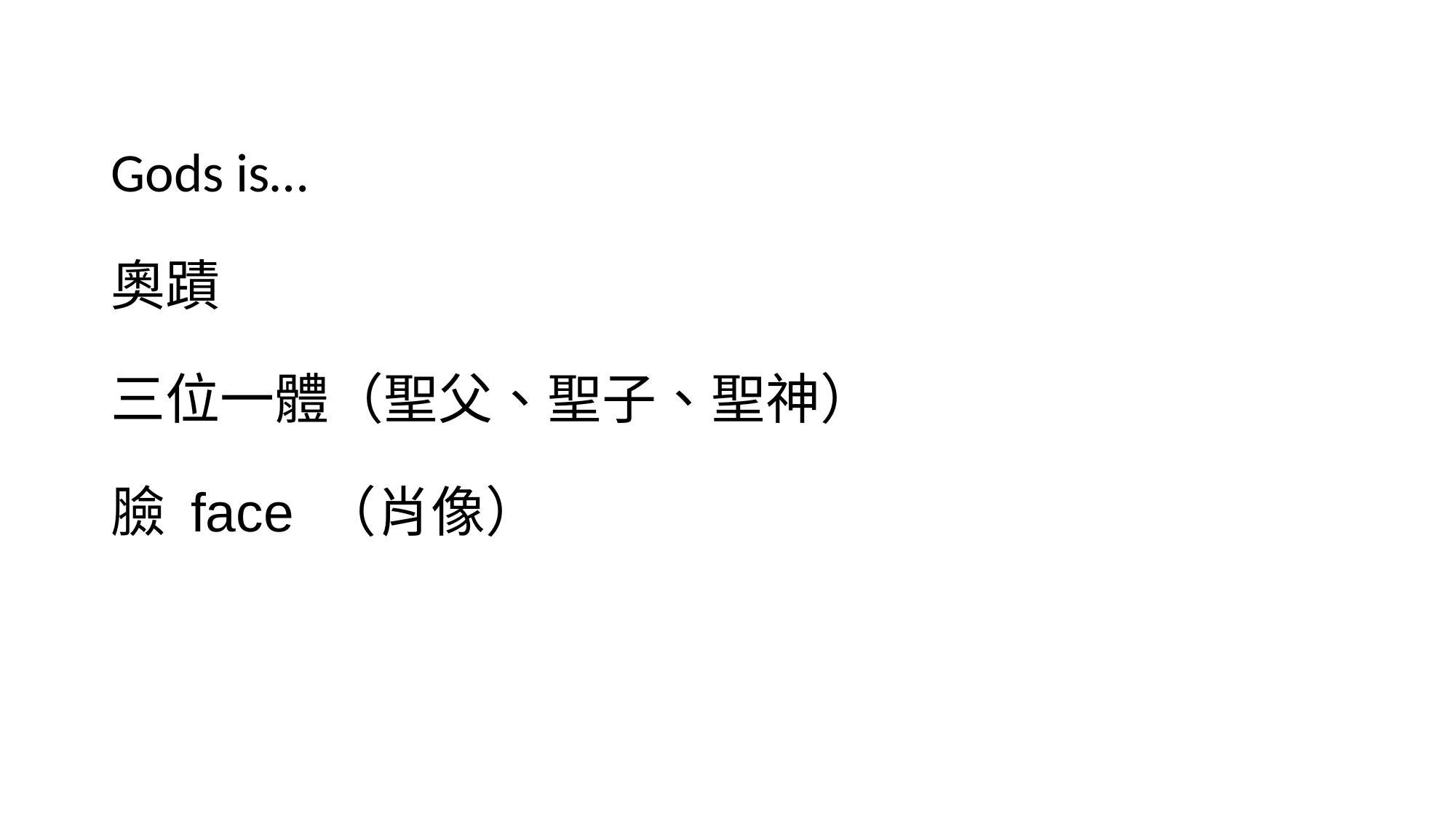

Gods is…
奧蹟
三位一體（聖父、聖子、聖神）
臉 face （肖像）